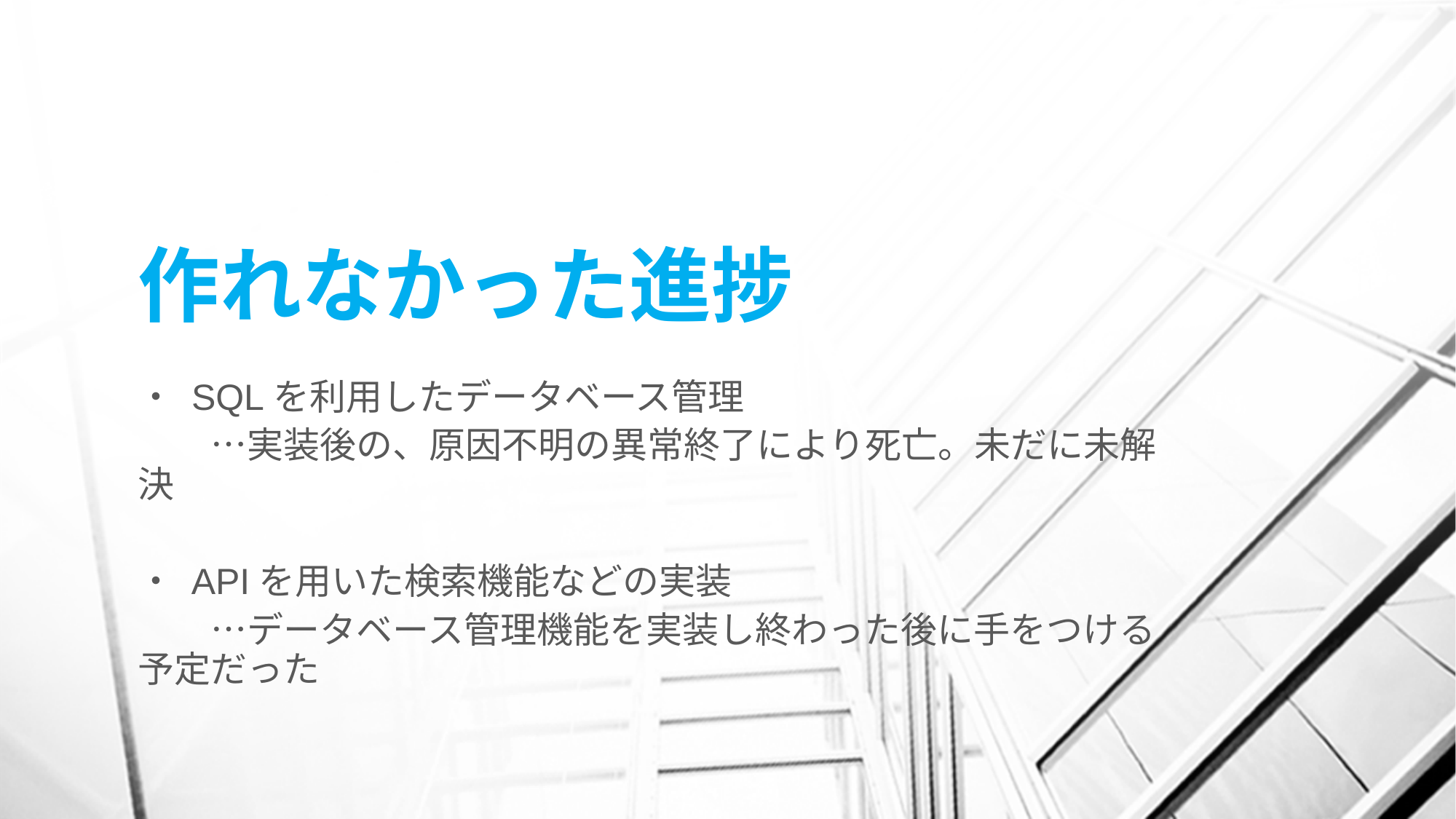

# 作れなかった進捗
・ SQLを利用したデータベース管理
　　…実装後の、原因不明の異常終了により死亡。未だに未解決

・ APIを用いた検索機能などの実装
　　…データベース管理機能を実装し終わった後に手をつける予定だった